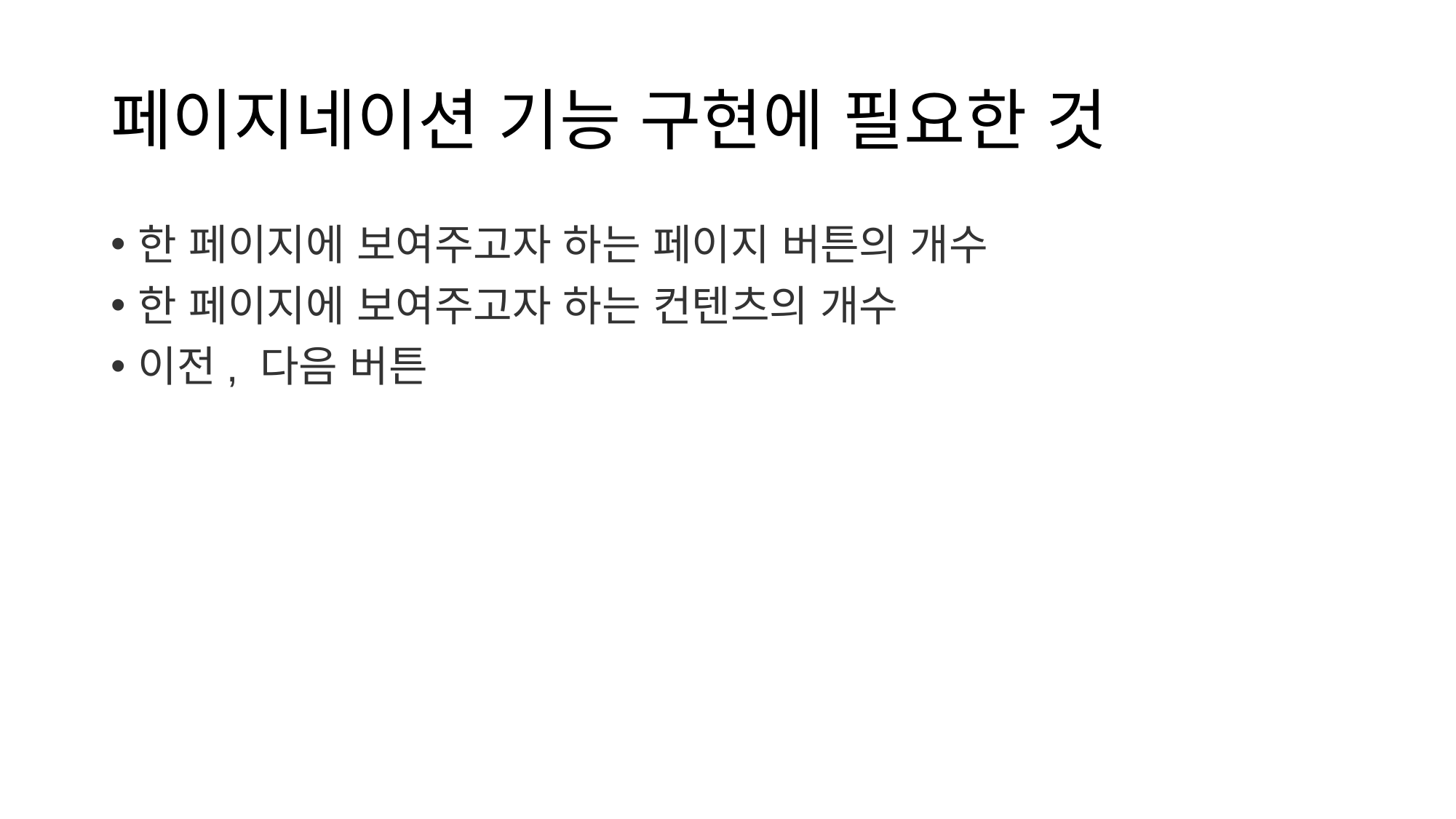

# 페이지네이션 기능 구현에 필요한 것
한 페이지에 보여주고자 하는 페이지 버튼의 개수
한 페이지에 보여주고자 하는 컨텐츠의 개수
이전, 다음 버튼